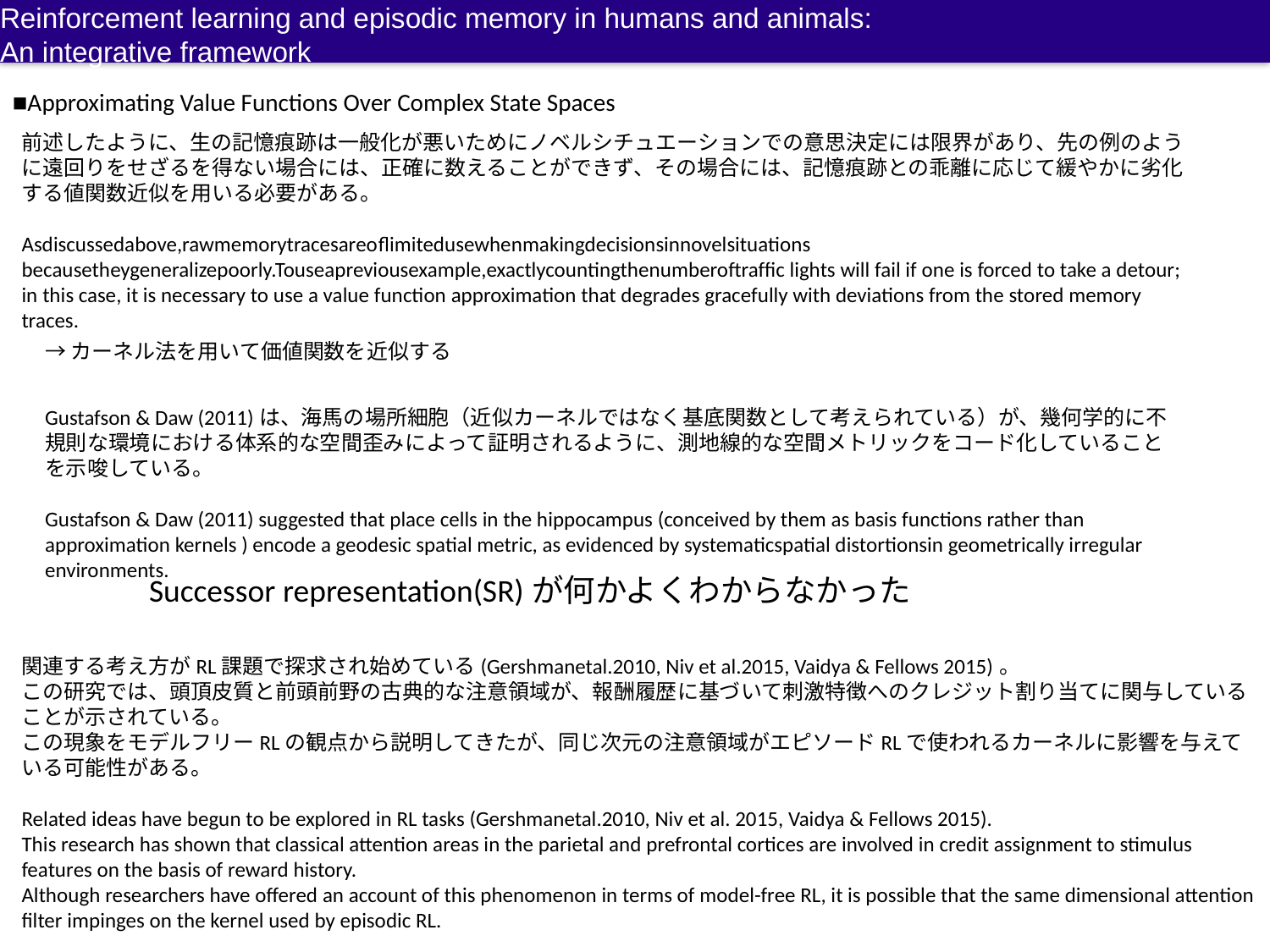

Reinforcement learning and episodic memory in humans and animals:
An integrative framework
■Approximating Value Functions Over Complex State Spaces
前述したように、生の記憶痕跡は一般化が悪いためにノベルシチュエーションでの意思決定には限界があり、先の例のように遠回りをせざるを得ない場合には、正確に数えることができず、その場合には、記憶痕跡との乖離に応じて緩やかに劣化する値関数近似を用いる必要がある。

Asdiscussedabove,rawmemorytracesareoflimitedusewhenmakingdecisionsinnovelsituations becausetheygeneralizepoorly.Touseapreviousexample,exactlycountingthenumberoftrafﬁc lights will fail if one is forced to take a detour; in this case, it is necessary to use a value function approximation that degrades gracefully with deviations from the stored memory traces.
→カーネル法を用いて価値関数を近似する
Gustafson & Daw (2011)は、海馬の場所細胞（近似カーネルではなく基底関数として考えられている）が、幾何学的に不規則な環境における体系的な空間歪みによって証明されるように、測地線的な空間メトリックをコード化していることを示唆している。

Gustafson & Daw (2011) suggested that place cells in the hippocampus (conceived by them as basis functions rather than approximation kernels ) encode a geodesic spatial metric, as evidenced by systematicspatial distortionsin geometrically irregular environments.
Successor representation(SR)が何かよくわからなかった
関連する考え方がRL課題で探求され始めている(Gershmanetal.2010, Niv et al.2015, Vaidya & Fellows 2015)。
この研究では、頭頂皮質と前頭前野の古典的な注意領域が、報酬履歴に基づいて刺激特徴へのクレジット割り当てに関与していることが示されている。
この現象をモデルフリーRLの観点から説明してきたが、同じ次元の注意領域がエピソードRLで使われるカーネルに影響を与えている可能性がある。

Related ideas have begun to be explored in RL tasks (Gershmanetal.2010, Niv et al. 2015, Vaidya & Fellows 2015).
This research has shown that classical attention areas in the parietal and prefrontal cortices are involved in credit assignment to stimulus features on the basis of reward history.
Although researchers have offered an account of this phenomenon in terms of model-free RL, it is possible that the same dimensional attention ﬁlter impinges on the kernel used by episodic RL.